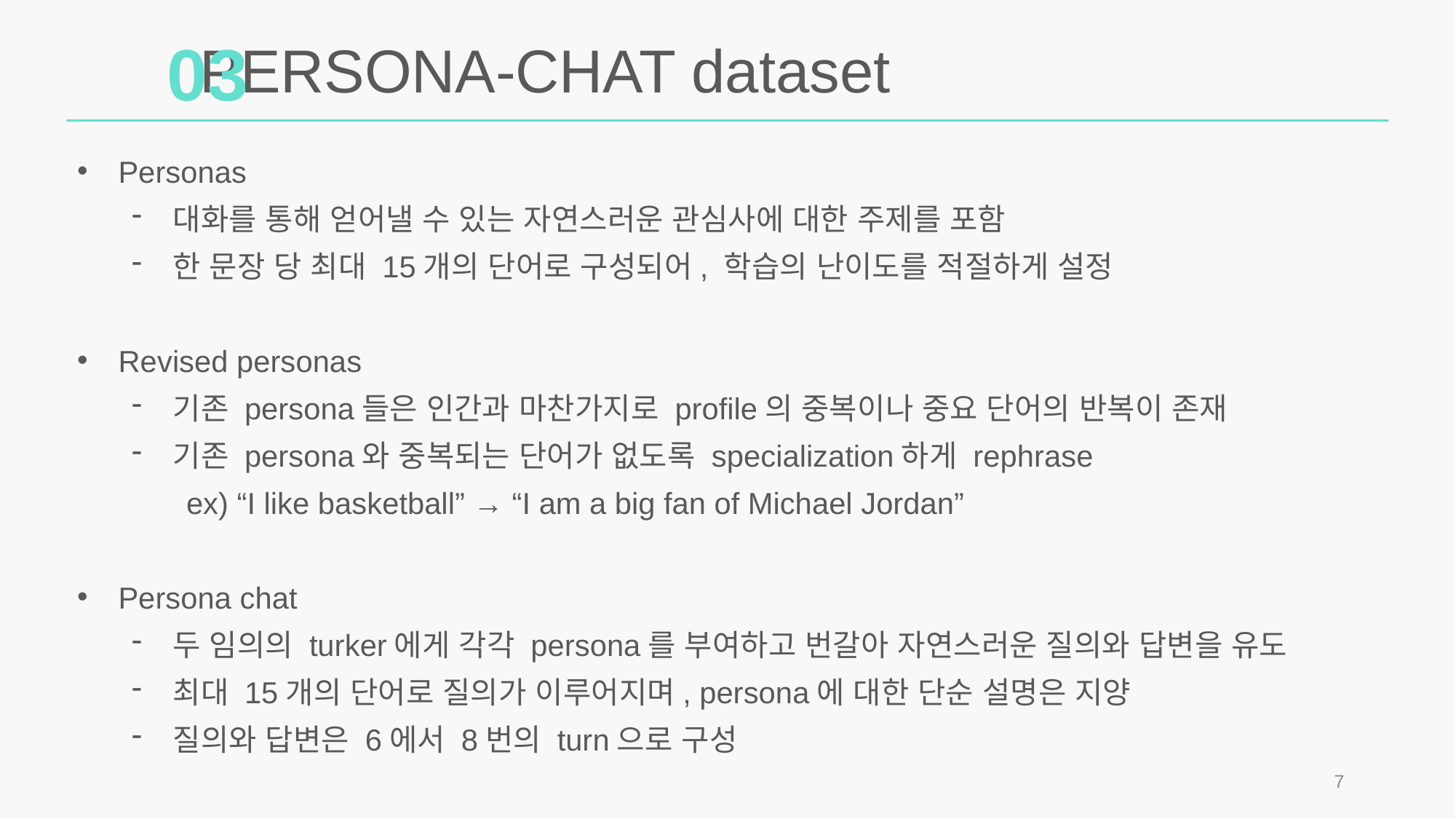

03
PERSONA-CHAT dataset

Personas
대화를 통해 얻어낼 수 있는 자연스러운 관심사에 대한 주제를 포함
한 문장 당 최대 15개의 단어로 구성되어, 학습의 난이도를 적절하게 설정

Revised personas
기존 persona들은 인간과 마찬가지로 profile의 중복이나 중요 단어의 반복이 존재
기존 persona와 중복되는 단어가 없도록 specialization하게 rephrase
ex) “I like basketball” → “I am a big fan of Michael Jordan”

Persona chat
두 임의의 turker에게 각각 persona를 부여하고 번갈아 자연스러운 질의와 답변을 유도
최대 15개의 단어로 질의가 이루어지며, persona에 대한 단순 설명은 지양
질의와 답변은 6에서 8번의 turn으로 구성
7